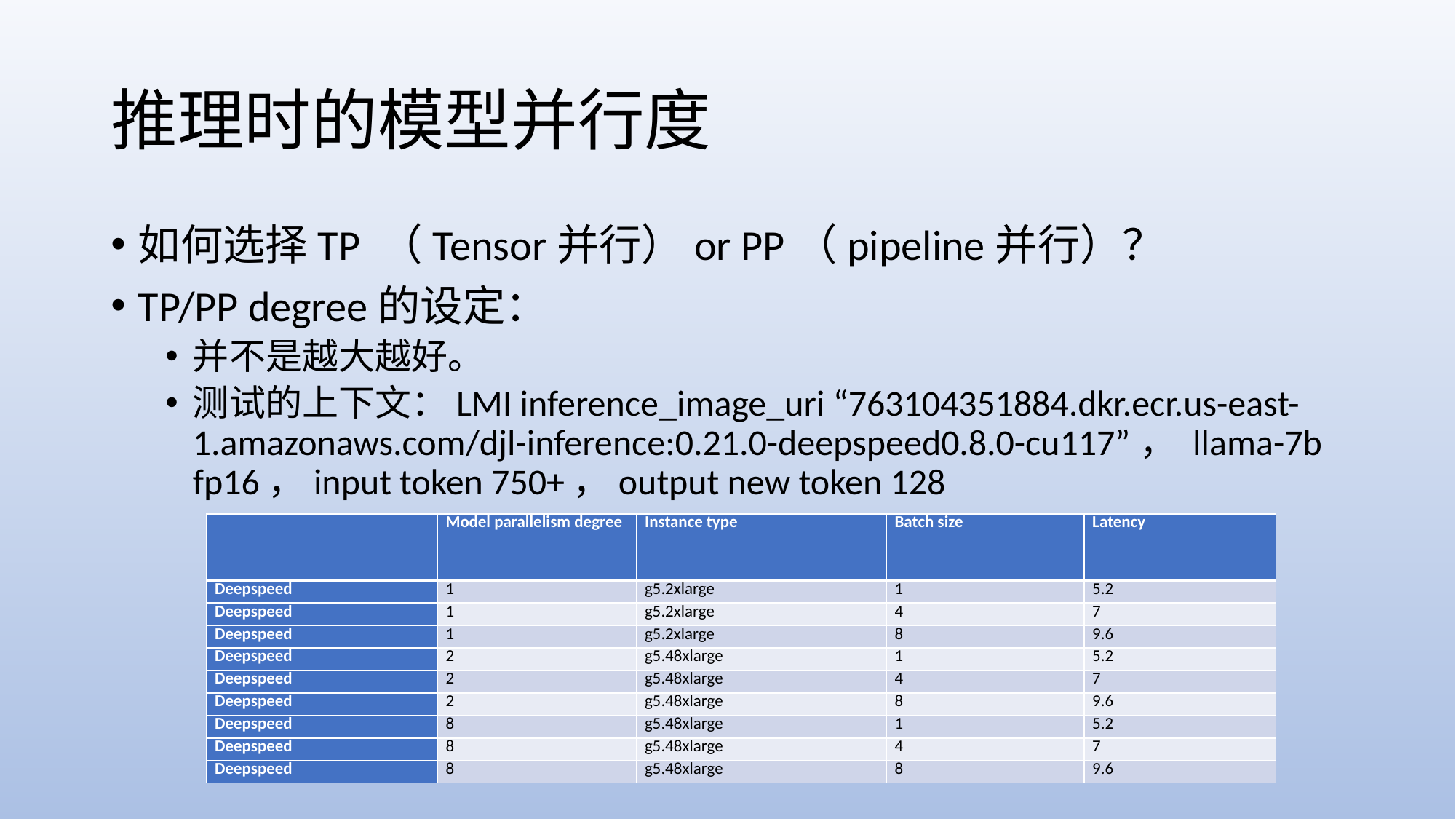

# 推理时的模型并行度
如何选择TP （Tensor并行）or PP（pipeline并行）？
TP/PP degree的设定：
并不是越大越好。
测试的上下文：LMI inference_image_uri “763104351884.dkr.ecr.us-east-1.amazonaws.com/djl-inference:0.21.0-deepspeed0.8.0-cu117”， llama-7b fp16，input token 750+，output new token 128

|  | Model parallelism degree | Instance type | Batch size | Latency |
| --- | --- | --- | --- | --- |
| Deepspeed | 1 | g5.2xlarge | 1 | 5.2 |
| Deepspeed | 1 | g5.2xlarge | 4 | 7 |
| Deepspeed | 1 | g5.2xlarge | 8 | 9.6 |
| Deepspeed | 2 | g5.48xlarge | 1 | 5.2 |
| Deepspeed | 2 | g5.48xlarge | 4 | 7 |
| Deepspeed | 2 | g5.48xlarge | 8 | 9.6 |
| Deepspeed | 8 | g5.48xlarge | 1 | 5.2 |
| Deepspeed | 8 | g5.48xlarge | 4 | 7 |
| Deepspeed | 8 | g5.48xlarge | 8 | 9.6 |